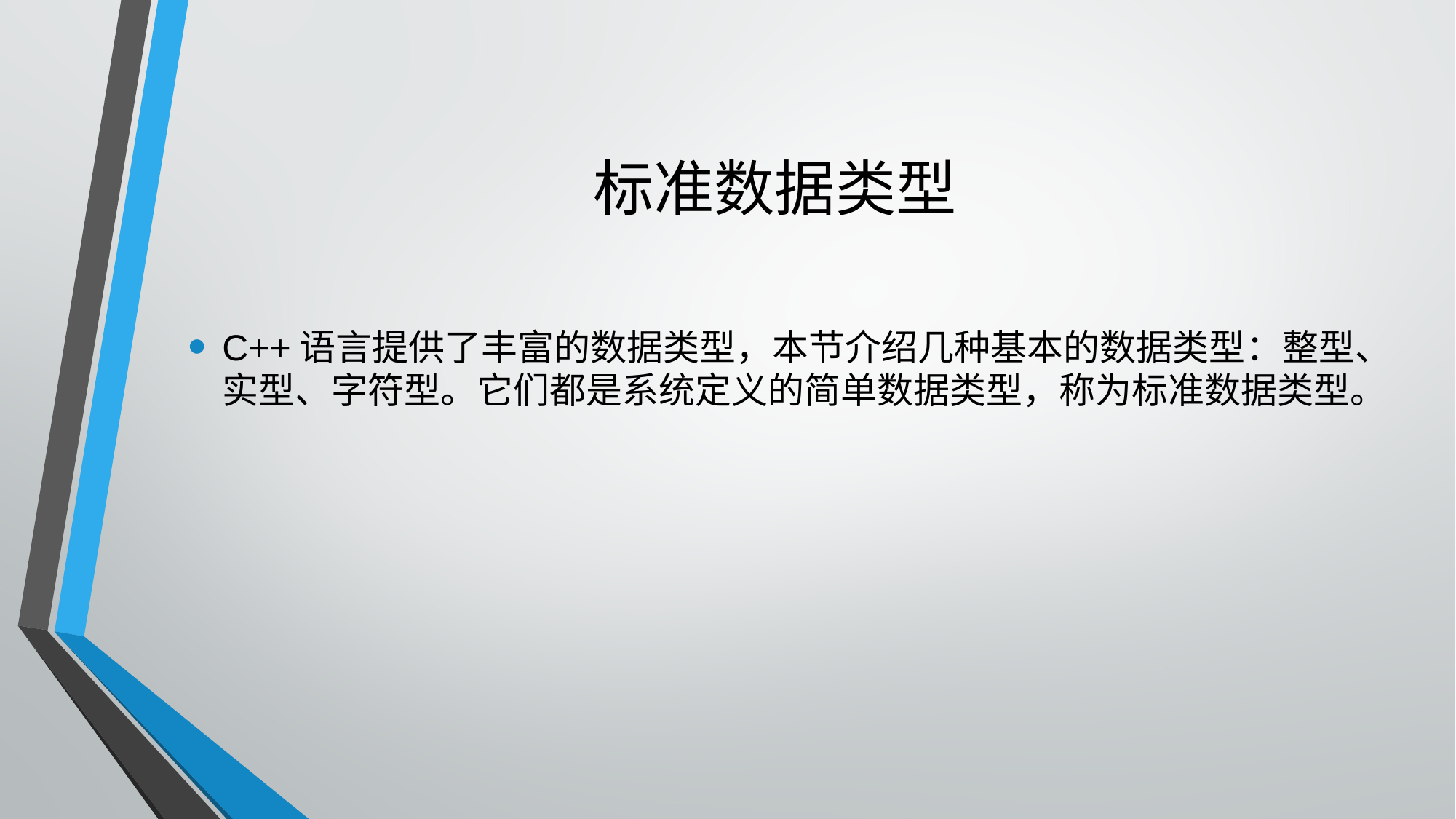

# 标准数据类型
C++语言提供了丰富的数据类型，本节介绍几种基本的数据类型：整型、实型、字符型。它们都是系统定义的简单数据类型，称为标准数据类型。